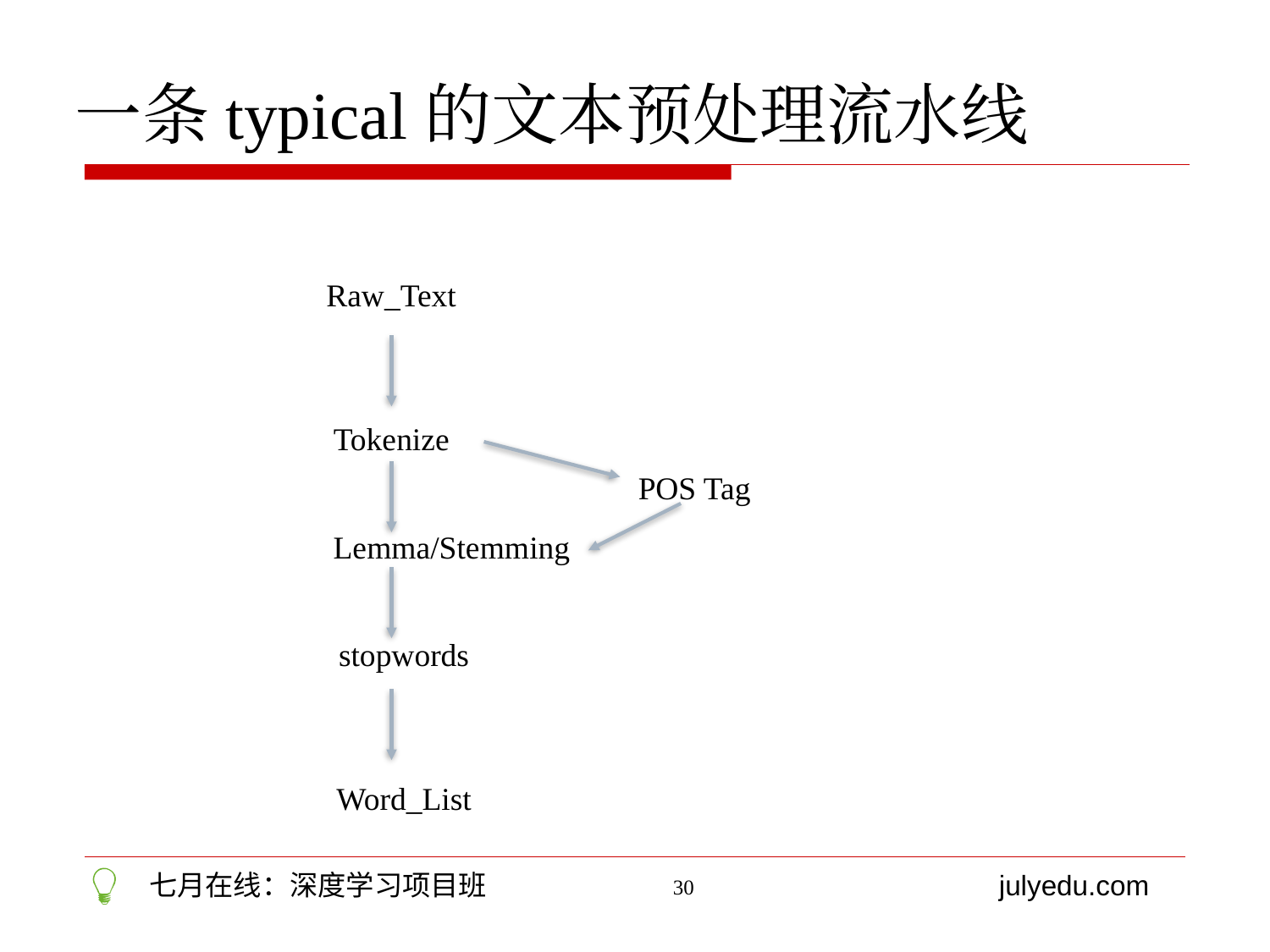

一条typical的文本预处理流水线
Raw_Text

Tokenize

POS Tag

Lemma/Stemming

stopwords

Word_List
30